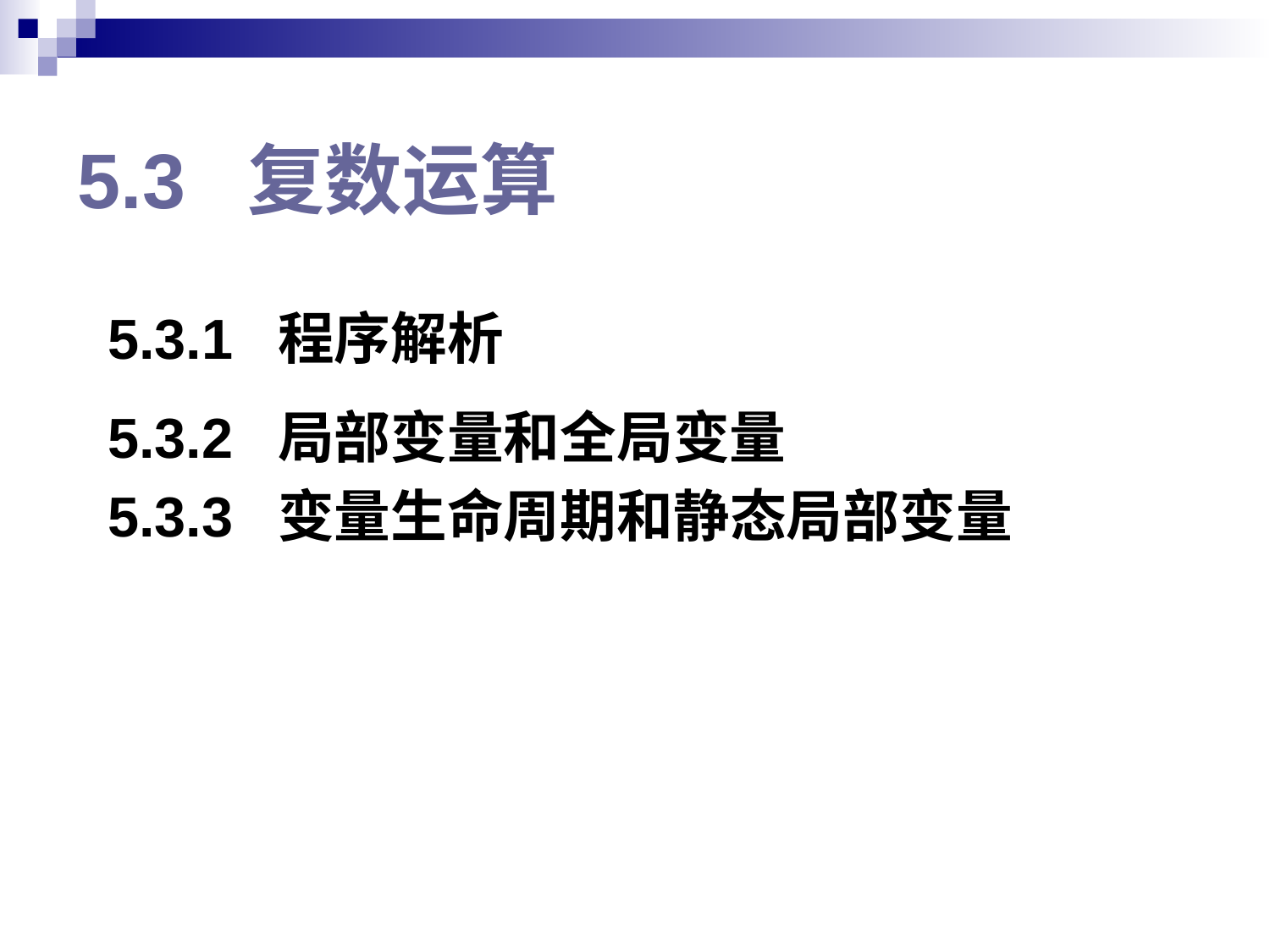

# 5.3  复数运算
5.3.1  程序解析
5.3.2  局部变量和全局变量
5.3.3  变量生命周期和静态局部变量